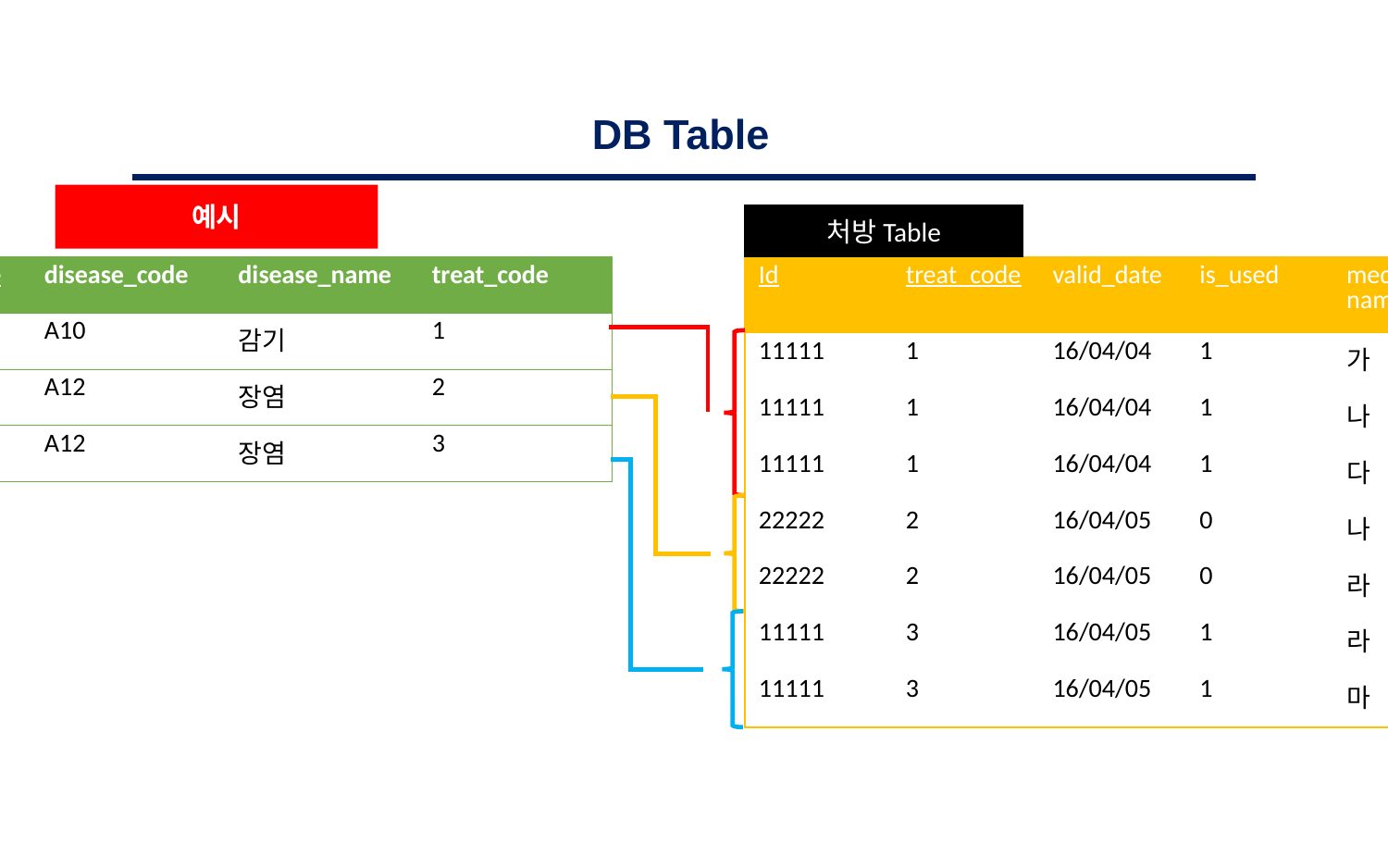

DB Table
예시
진료기록Table
처방Table
| Id | record\_date | hospital\_code | disease\_code | disease\_name | treat\_code |
| --- | --- | --- | --- | --- | --- |
| 11111 | 16/04/01 | 1212 | A10 | 감기 | 1 |
| 22222 | 16/04/02 | 1313 | A12 | 장염 | 2 |
| 11111 | 16/04/02 | 1313 | A12 | 장염 | 3 |
| Id | treat\_code | valid\_date | is\_used | medicine\_name | medicine\_once\_num | medicine\_day\_num | notice | pharm\_code |
| --- | --- | --- | --- | --- | --- | --- | --- | --- |
| 11111 | 1 | 16/04/04 | 1 | 가 | 1 | 3 |  | 123 |
| 11111 | 1 | 16/04/04 | 1 | 나 | 0.5 | 3 |  | 123 |
| 11111 | 1 | 16/04/04 | 1 | 다 | 1 | 2 |  | 123 |
| 22222 | 2 | 16/04/05 | 0 | 나 | 1 | 3 |  | null |
| 22222 | 2 | 16/04/05 | 0 | 라 | 1 | 3 |  | null |
| 11111 | 3 | 16/04/05 | 1 | 라 | 0.5 | 3 |  | null |
| 11111 | 3 | 16/04/05 | 1 | 마 | 1 | 2 |  | null |